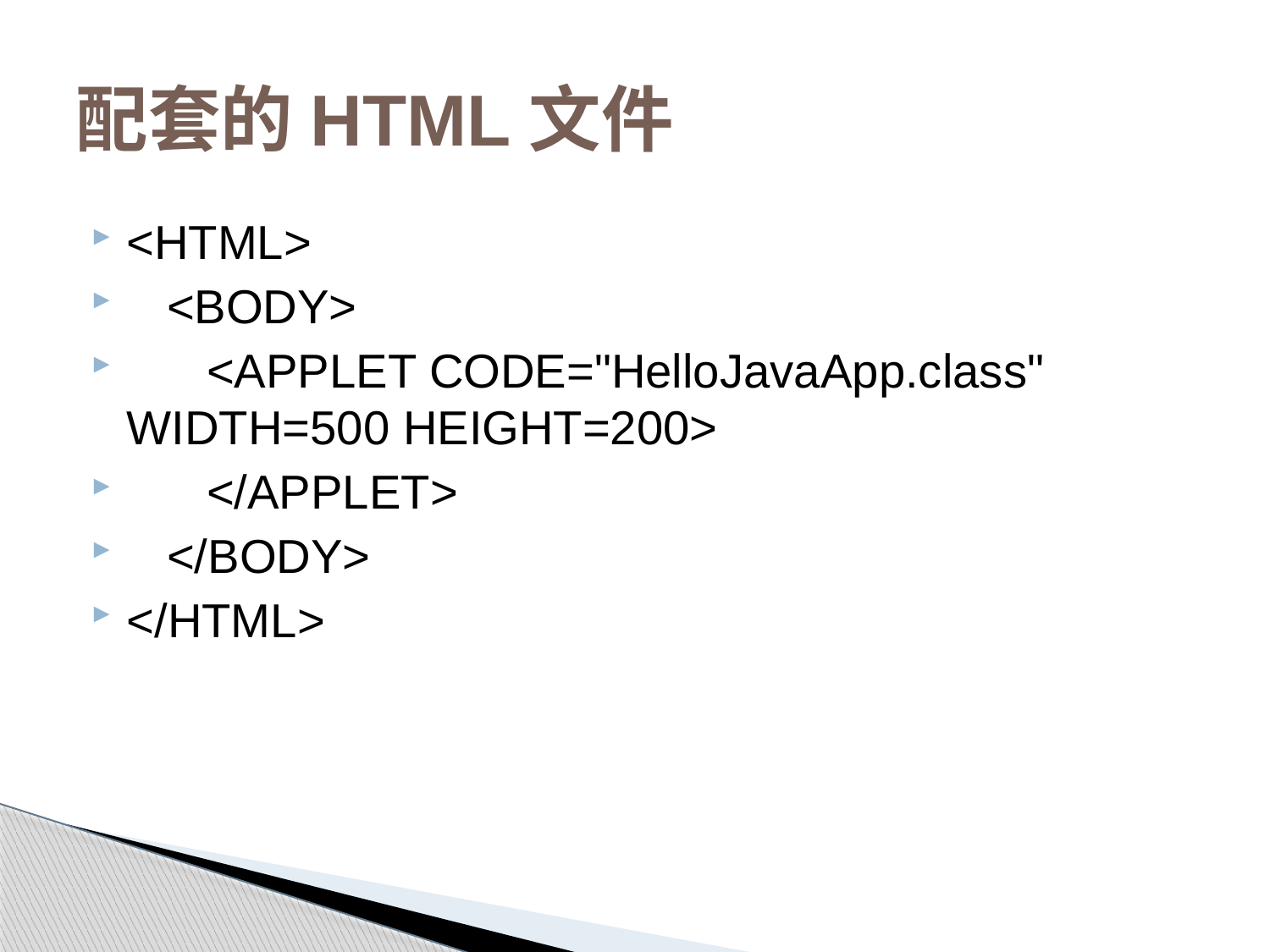

# 配套的HTML文件
<HTML>
   <BODY>
      <APPLET CODE="HelloJavaApp.class" WIDTH=500 HEIGHT=200>
      </APPLET>
   </BODY>
</HTML>